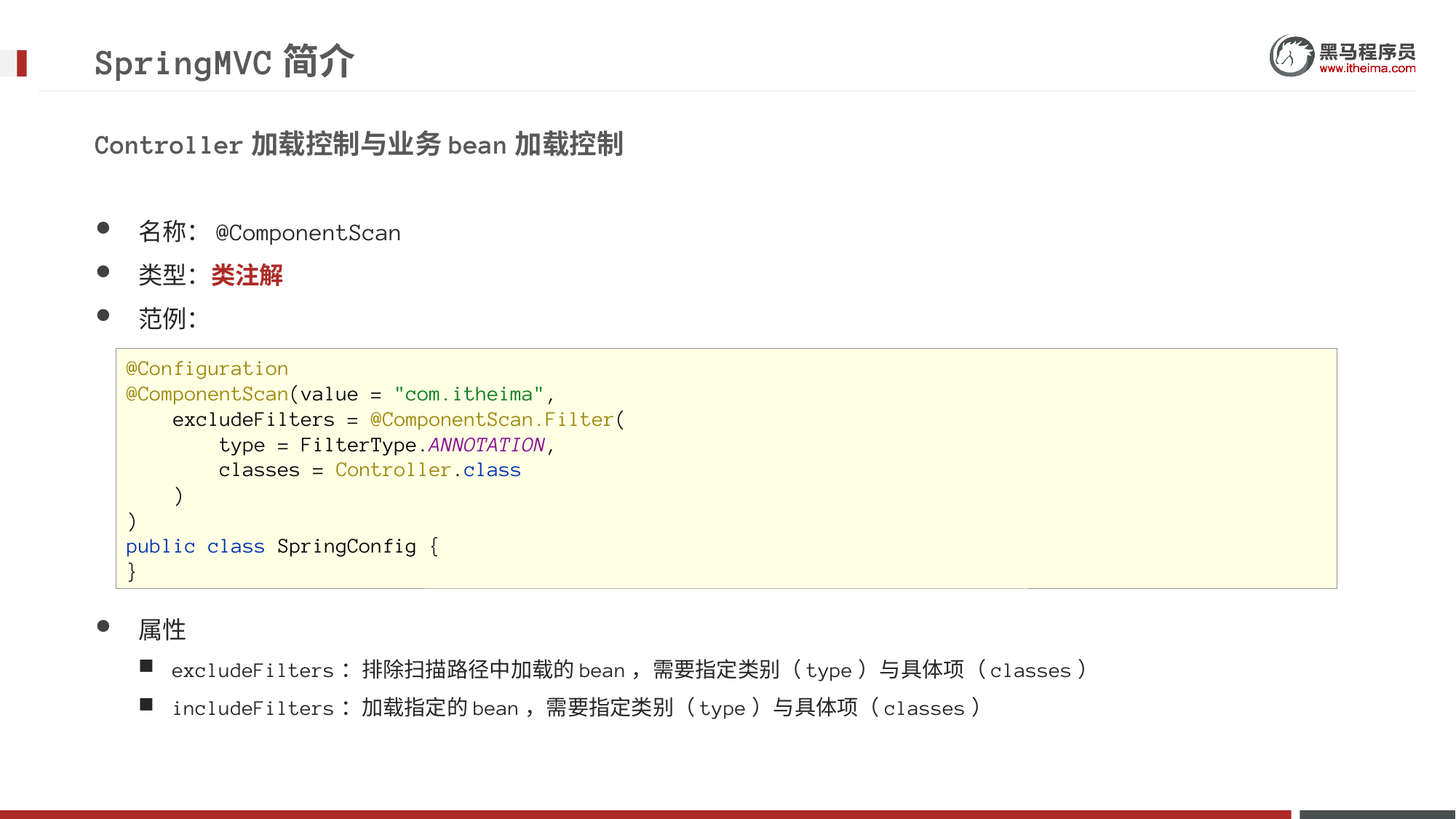

# SpringMVC简介
Controller加载控制与业务bean加载控制
名称：@ComponentScan
类型：类注解
范例：

属性
excludeFilters：排除扫描路径中加载的bean，需要指定类别（type）与具体项（classes）
includeFilters：加载指定的bean，需要指定类别（type）与具体项（classes）
@Configuration
@ComponentScan(value = "com.itheima",
    excludeFilters = @ComponentScan.Filter(
        type = FilterType.ANNOTATION,
        classes = Controller.class
    )
)
public class SpringConfig {
}